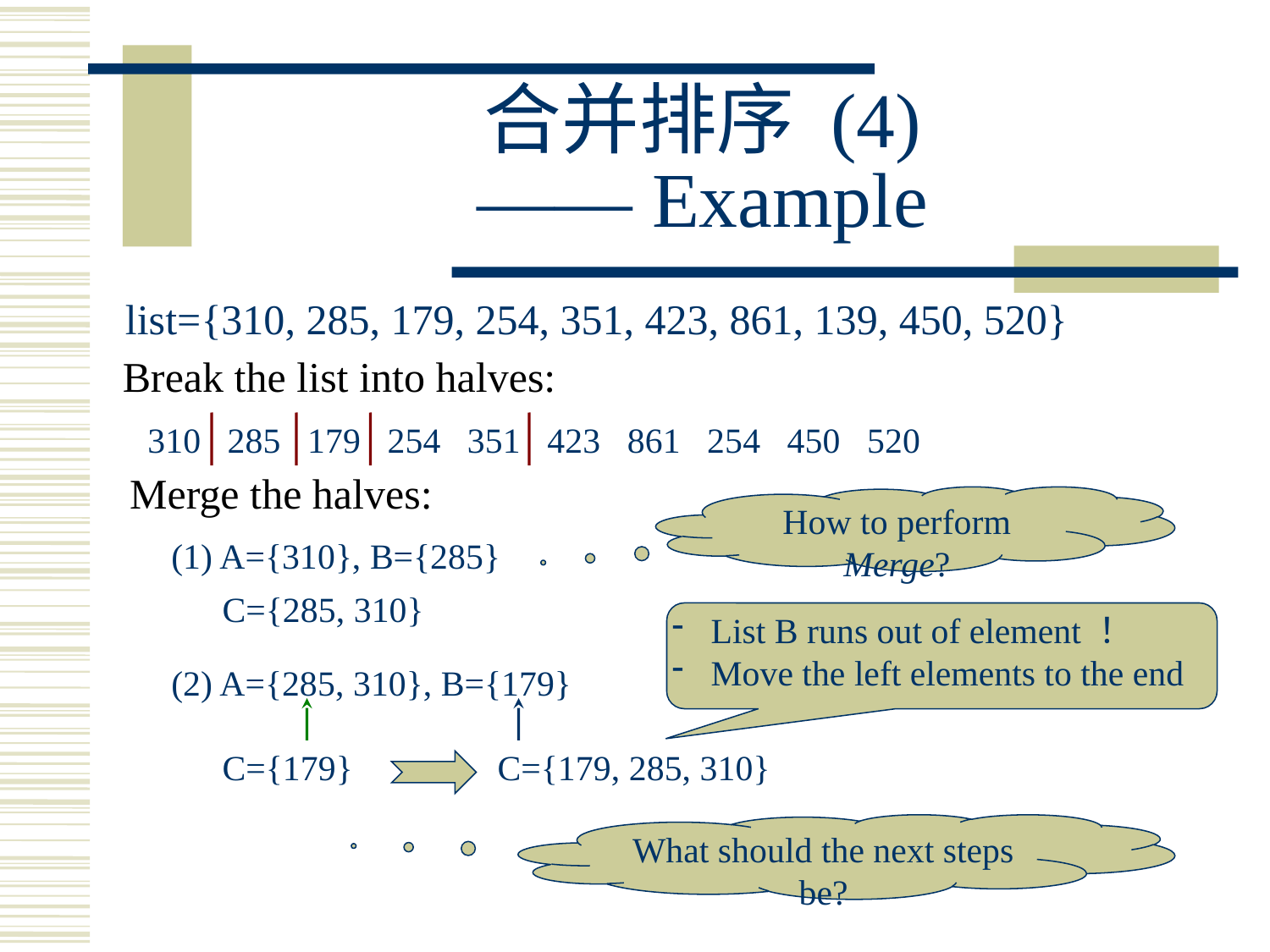

# 合并排序 (4) —— Example
list={310, 285, 179, 254, 351, 423, 861, 139, 450, 520}
Break the list into halves:
310   285   179   254   351   423   861   254   450   520

Merge the halves:
How to perform Merge?
(1) A={310}, B={285}
 C={285, 310}
 List B runs out of element ！
 Move the left elements to the end
(2) A={285, 310}, B={179}

 C={179}
 C={179, 285, 310}

What should the next steps be?